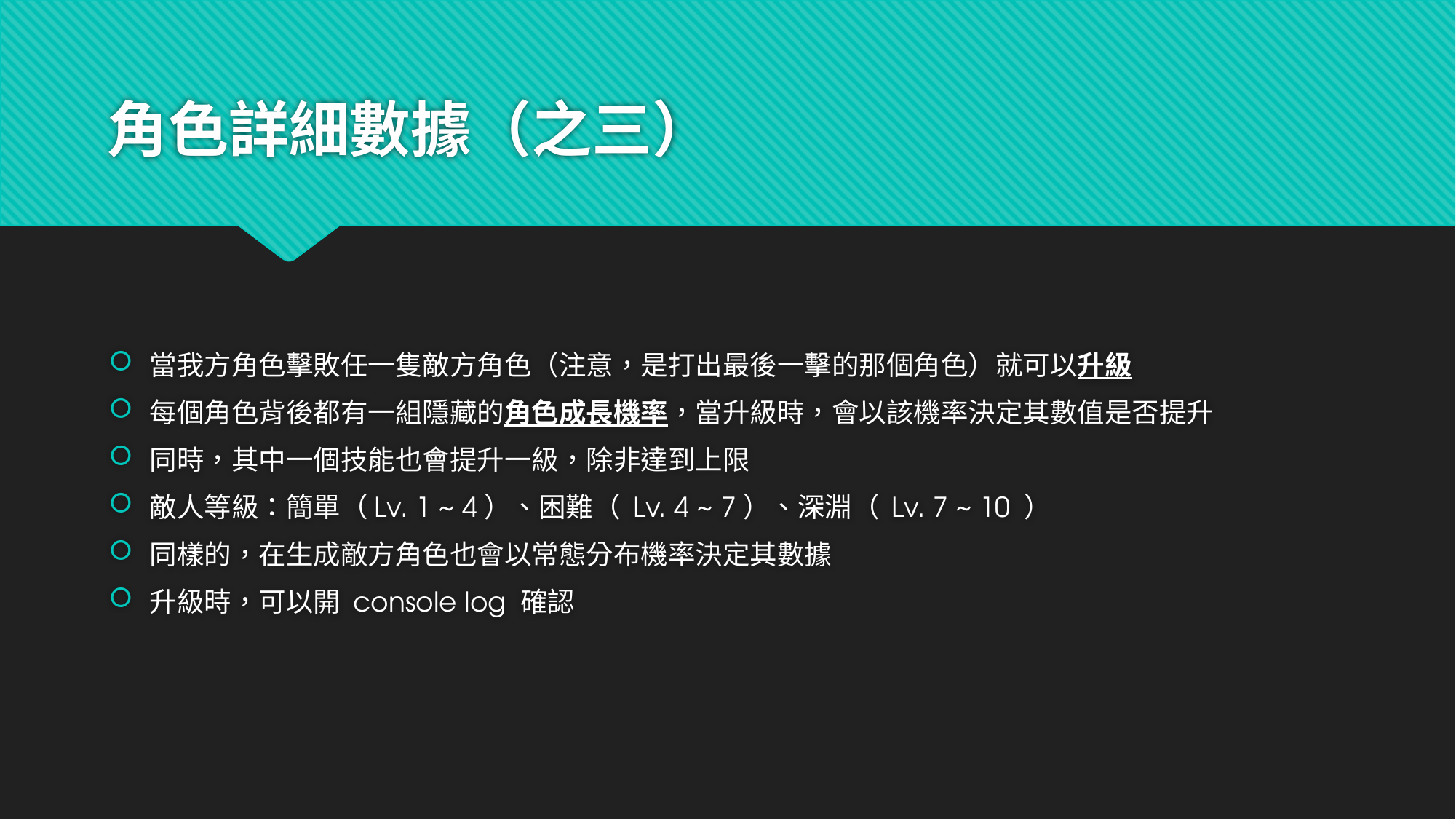

# 角色詳細數據（之三）
當我方角色擊敗任一隻敵方角色（注意，是打出最後一擊的那個角色）就可以升級
每個角色背後都有一組隱藏的角色成長機率，當升級時，會以該機率決定其數值是否提升
同時，其中一個技能也會提升一級，除非達到上限
敵人等級：簡單（Lv. 1 ~ 4）、困難（ Lv. 4 ~ 7）、深淵（ Lv. 7 ~ 10 ）
同樣的，在生成敵方角色也會以常態分布機率決定其數據
升級時，可以開 console log 確認